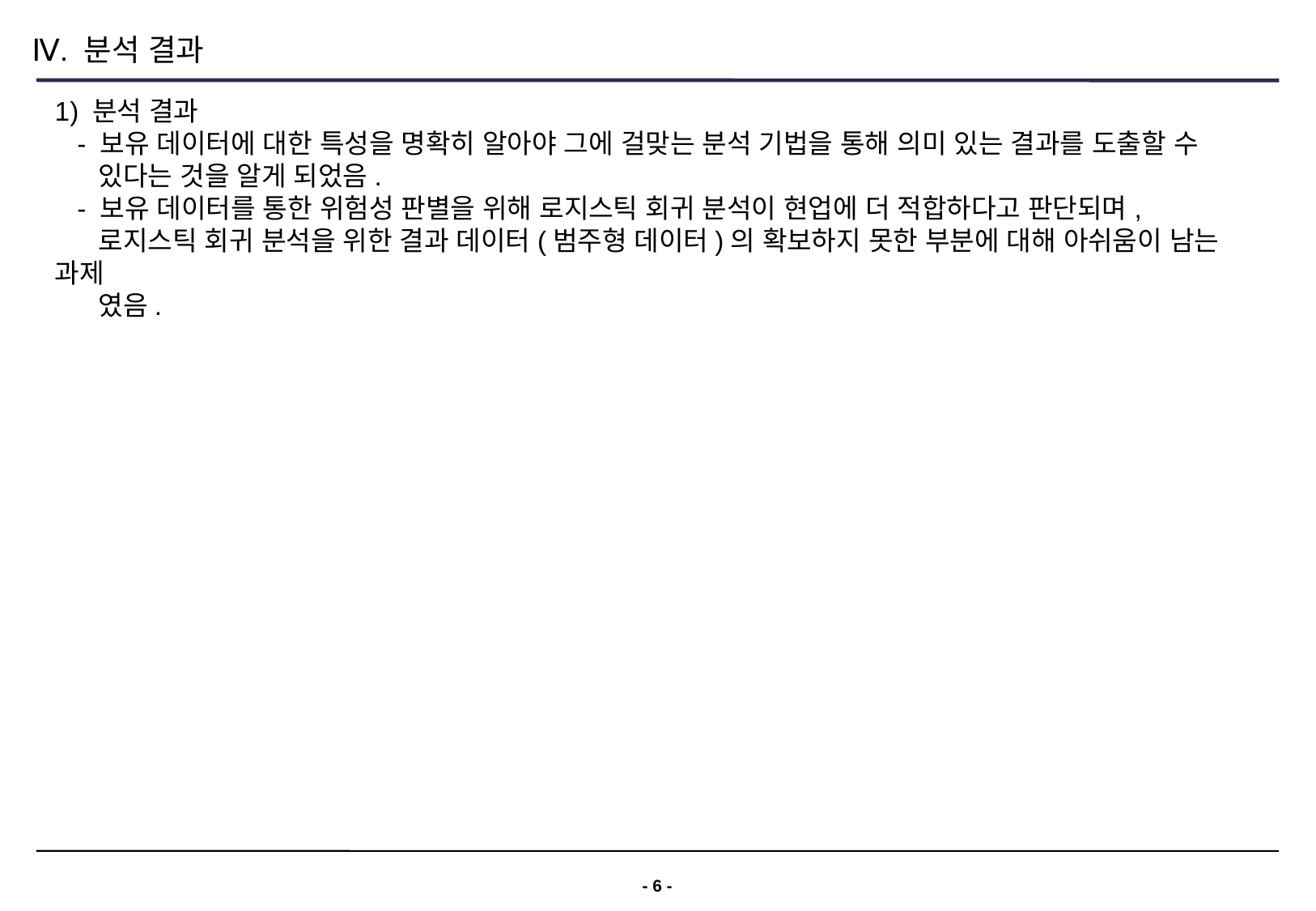

Ⅳ. 분석 결과
1) 분석 결과
   - 보유 데이터에 대한 특성을 명확히 알아야 그에 걸맞는 분석 기법을 통해 의미 있는 결과를 도출할 수
     있다는 것을 알게 되었음.
   - 보유 데이터를 통한 위험성 판별을 위해 로지스틱 회귀 분석이 현업에 더 적합하다고 판단되며,
     로지스틱 회귀 분석을 위한 결과 데이터(범주형 데이터)의 확보하지 못한 부분에 대해 아쉬움이 남는 과제
     였음.